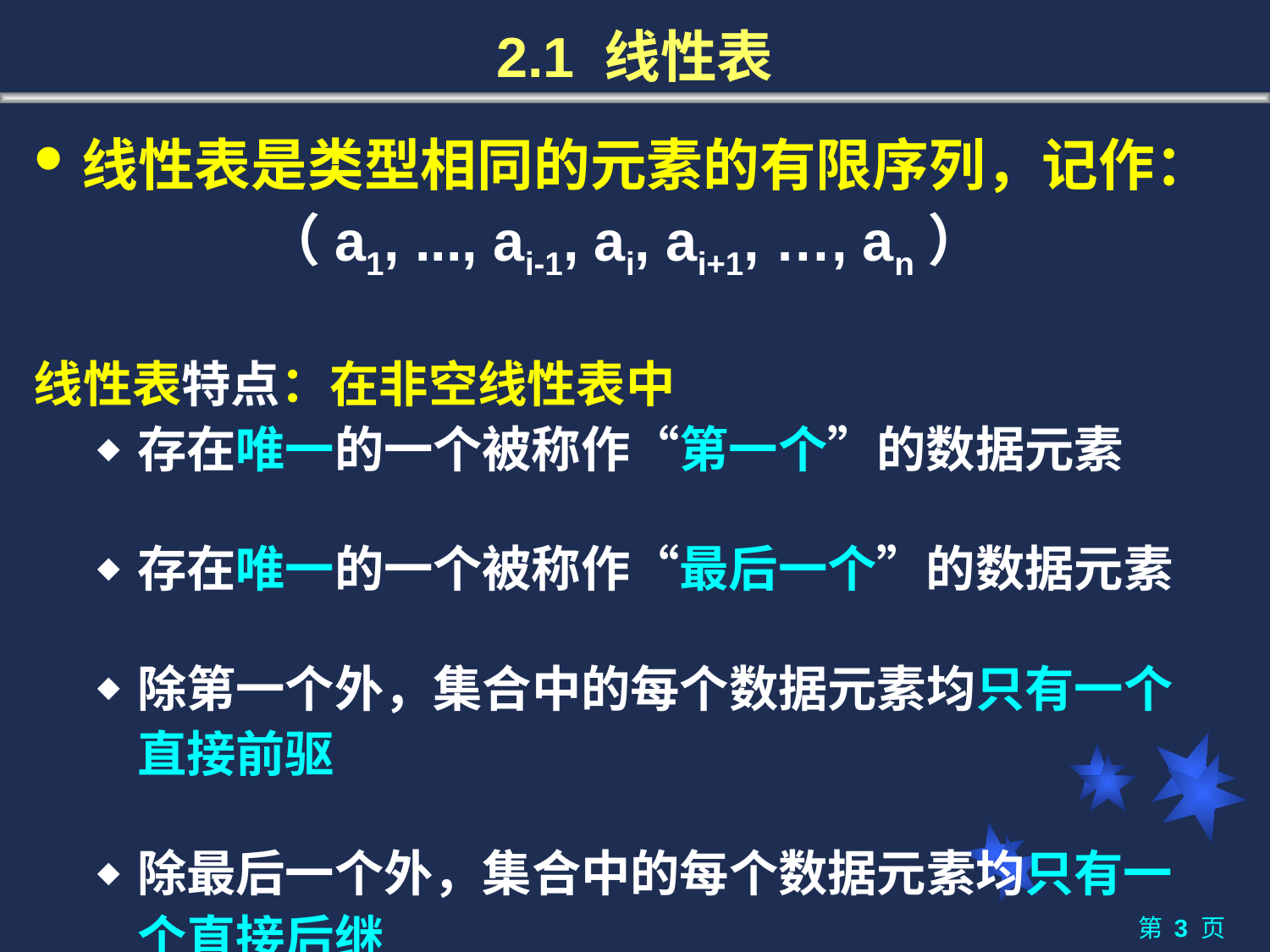

# 2.1 线性表
线性表是类型相同的元素的有限序列，记作：
（a1, ..., ai-1, ai, ai+1, …, an）

线性表特点：在非空线性表中
存在唯一的一个被称作“第一个”的数据元素

存在唯一的一个被称作“最后一个”的数据元素

除第一个外，集合中的每个数据元素均只有一个直接前驱

除最后一个外，集合中的每个数据元素均只有一个直接后继
第 3 页